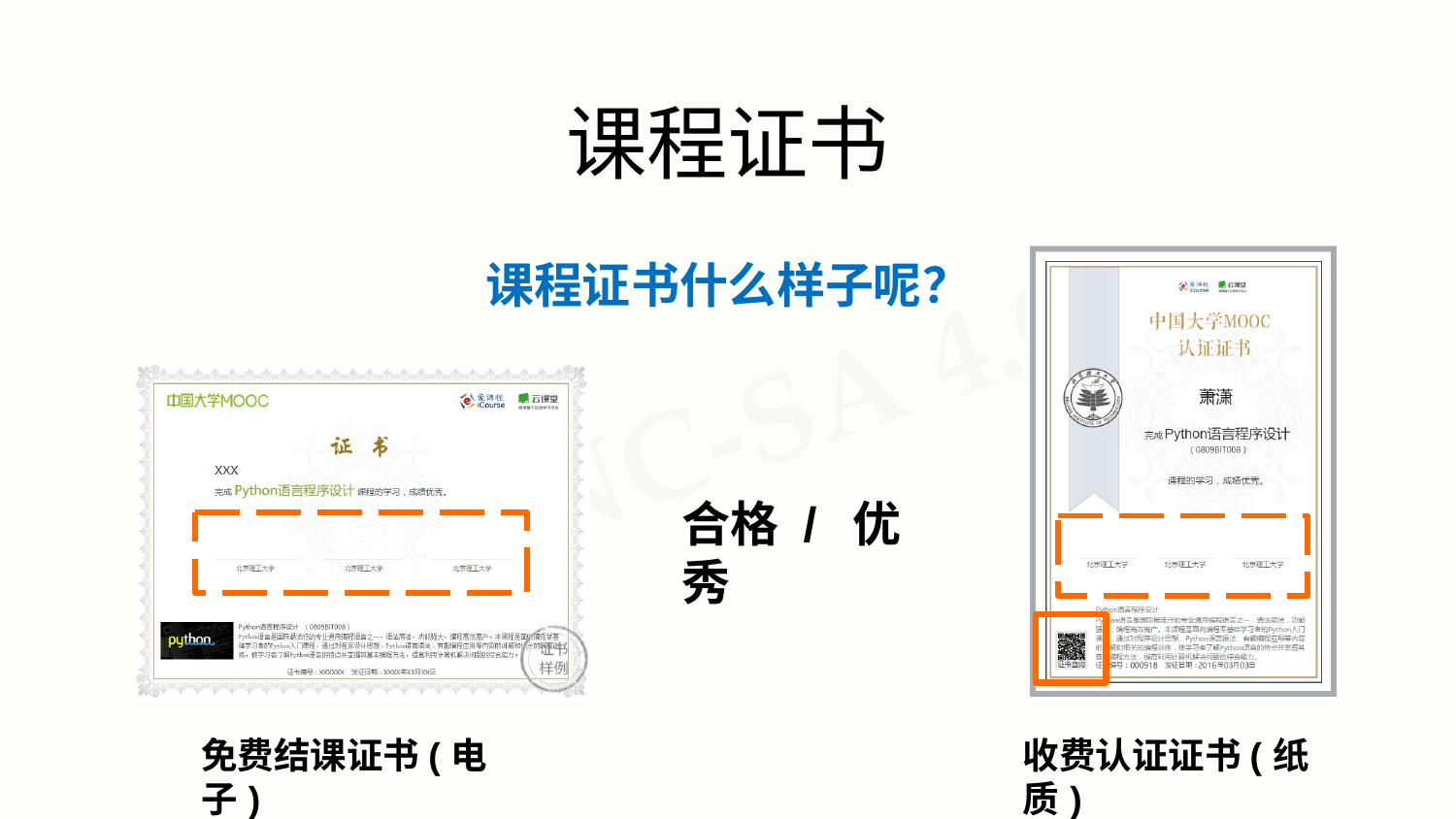

# 课程证书

课程证书什么样子呢？

合格 / 优秀

免费结课证书(电子)
收费认证证书(纸质)